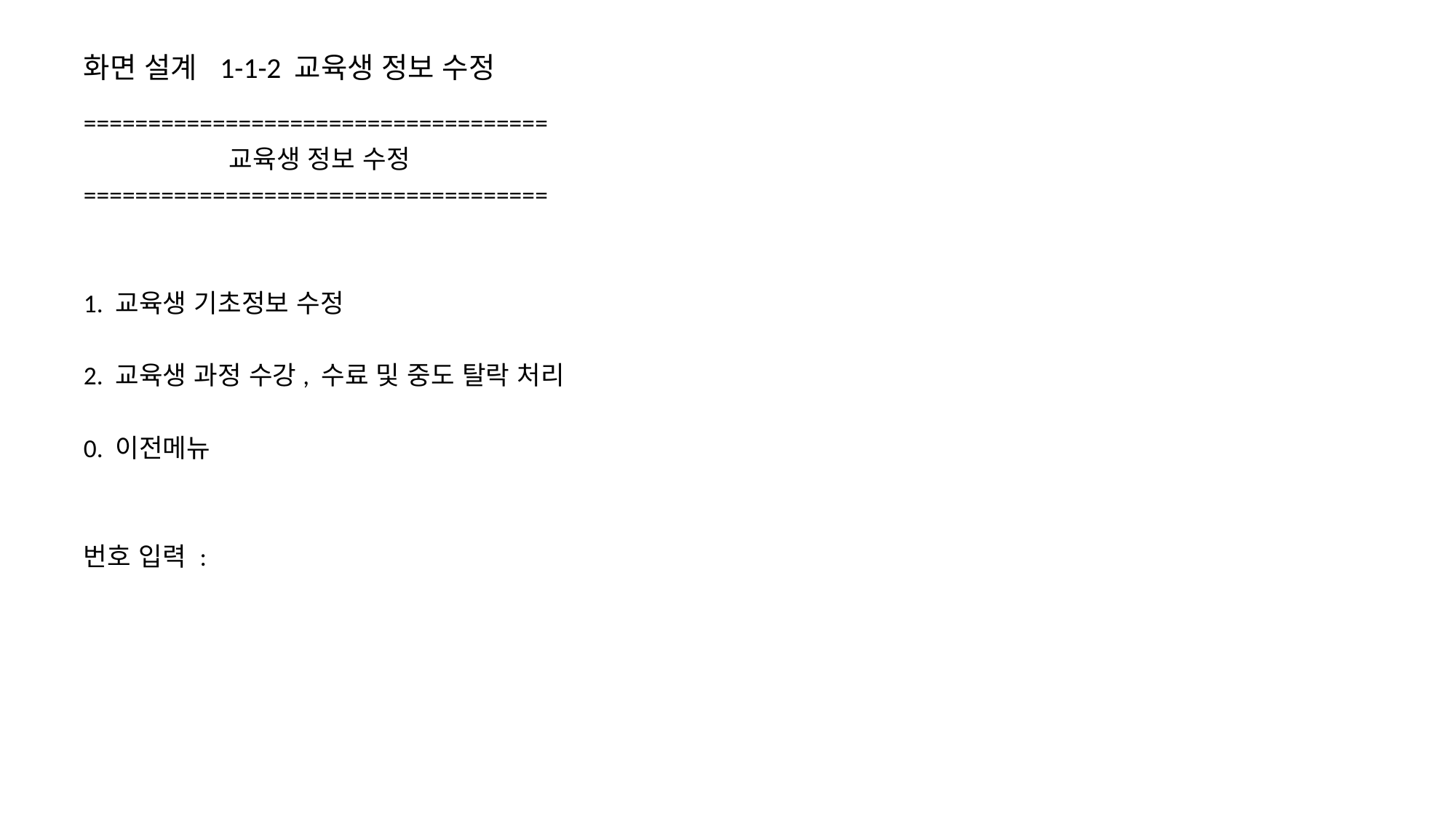

# 화면 설계  1-1-2 교육생 정보 수정
====================================
      교육생 정보 수정
====================================

1. 교육생 기초정보 수정

2. 교육생 과정 수강, 수료 및 중도 탈락 처리

0. 이전메뉴

번호 입력 :